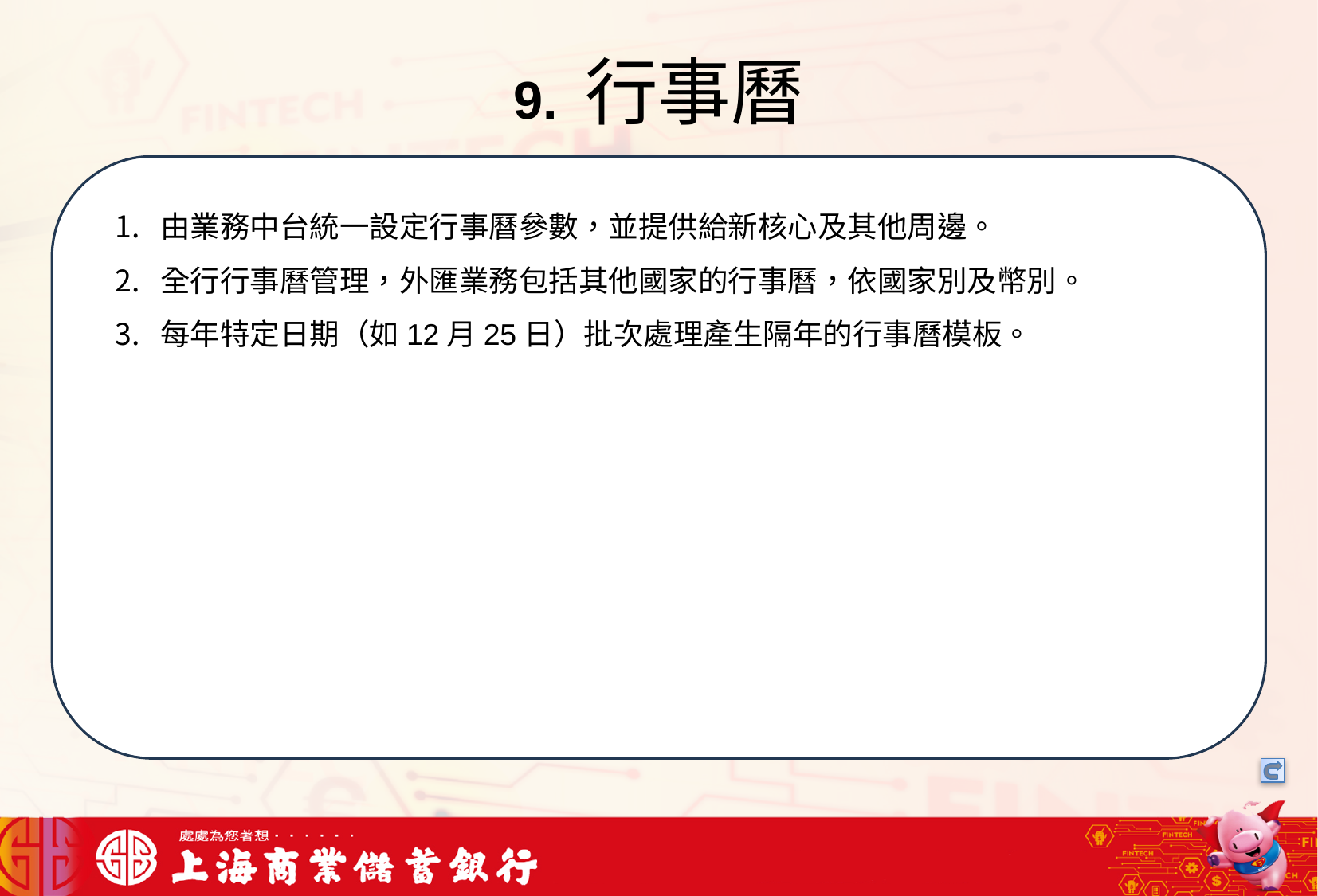

# 9. 行事曆
我們可以將信用卡相關資料存在一個檔案中，將這些檔案中的文字進行詞向量的轉換，把文字轉成數字向量存在向量資料庫中，透過檢索器在向量資料庫搜尋與用戶問題最接近的資訊，透過生成器，生成最合適的答案回覆用戶
由業務中台統一設定行事曆參數，並提供給新核心及其他周邊。
全行行事曆管理，外匯業務包括其他國家的行事曆，依國家別及幣別。
每年特定日期（如12月25日）批次處理產生隔年的行事曆模板。